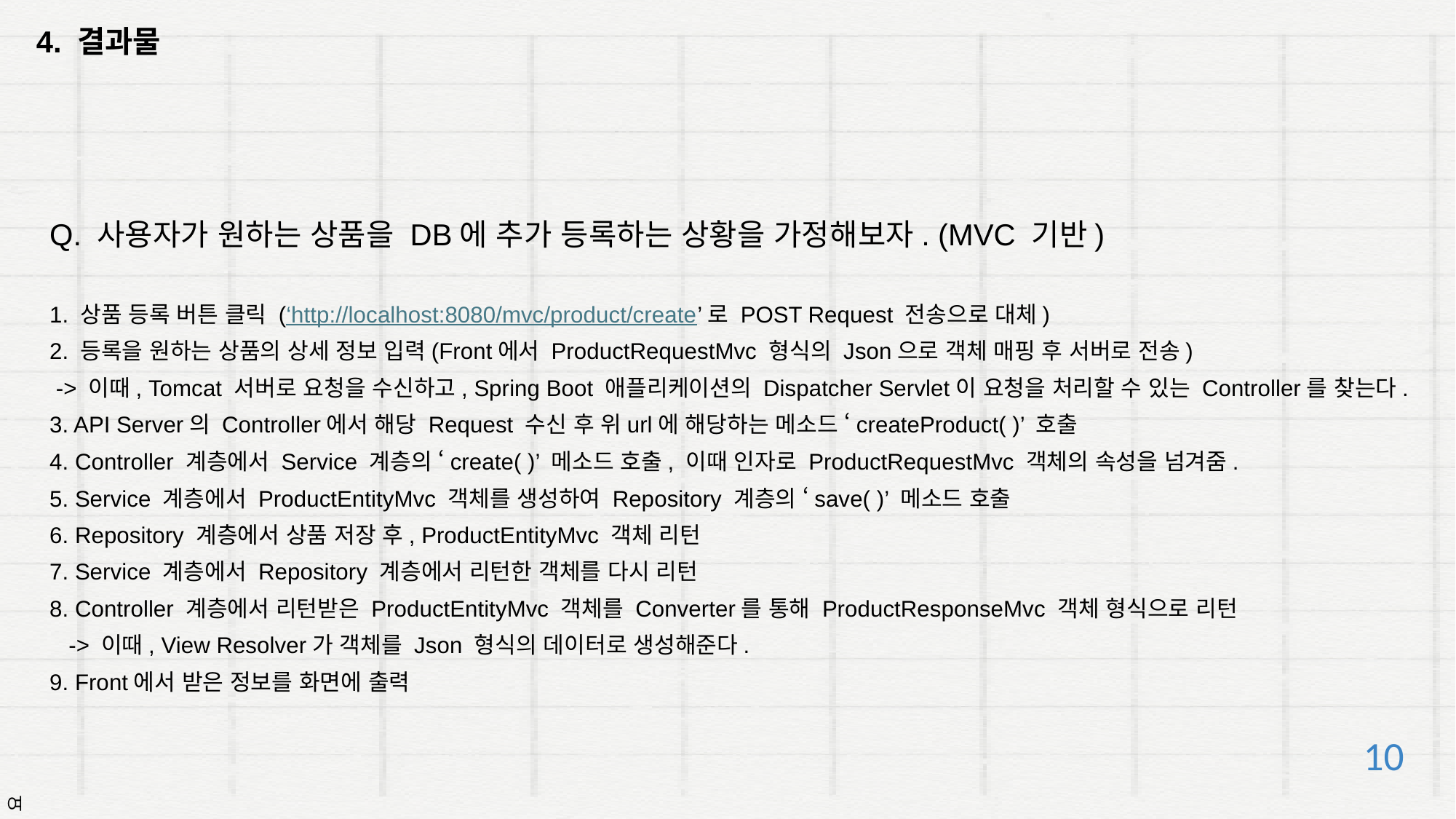

요
4. 결과물
Q. 사용자가 원하는 상품을 DB에 추가 등록하는 상황을 가정해보자. (MVC 기반)

1. 상품 등록 버튼 클릭 (‘http://localhost:8080/mvc/product/create’로 POST Request 전송으로 대체)
2. 등록을 원하는 상품의 상세 정보 입력(Front에서 ProductRequestMvc 형식의 Json으로 객체 매핑 후 서버로 전송)
 -> 이때, Tomcat 서버로 요청을 수신하고, Spring Boot 애플리케이션의 Dispatcher Servlet이 요청을 처리할 수 있는 Controller를 찾는다.
3. API Server의 Controller에서 해당 Request 수신 후 위url에 해당하는 메소드 ‘createProduct( )’ 호출
4. Controller 계층에서 Service 계층의 ‘create( )’ 메소드 호출, 이때 인자로 ProductRequestMvc 객체의 속성을 넘겨줌.
5. Service 계층에서 ProductEntityMvc 객체를 생성하여 Repository 계층의 ‘save( )’ 메소드 호출
6. Repository 계층에서 상품 저장 후, ProductEntityMvc 객체 리턴
7. Service 계층에서 Repository 계층에서 리턴한 객체를 다시 리턴
8. Controller 계층에서 리턴받은 ProductEntityMvc 객체를 Converter를 통해 ProductResponseMvc 객체 형식으로 리턴
   -> 이때, View Resolver가 객체를 Json 형식의 데이터로 생성해준다.
9. Front에서 받은 정보를 화면에 출력
10